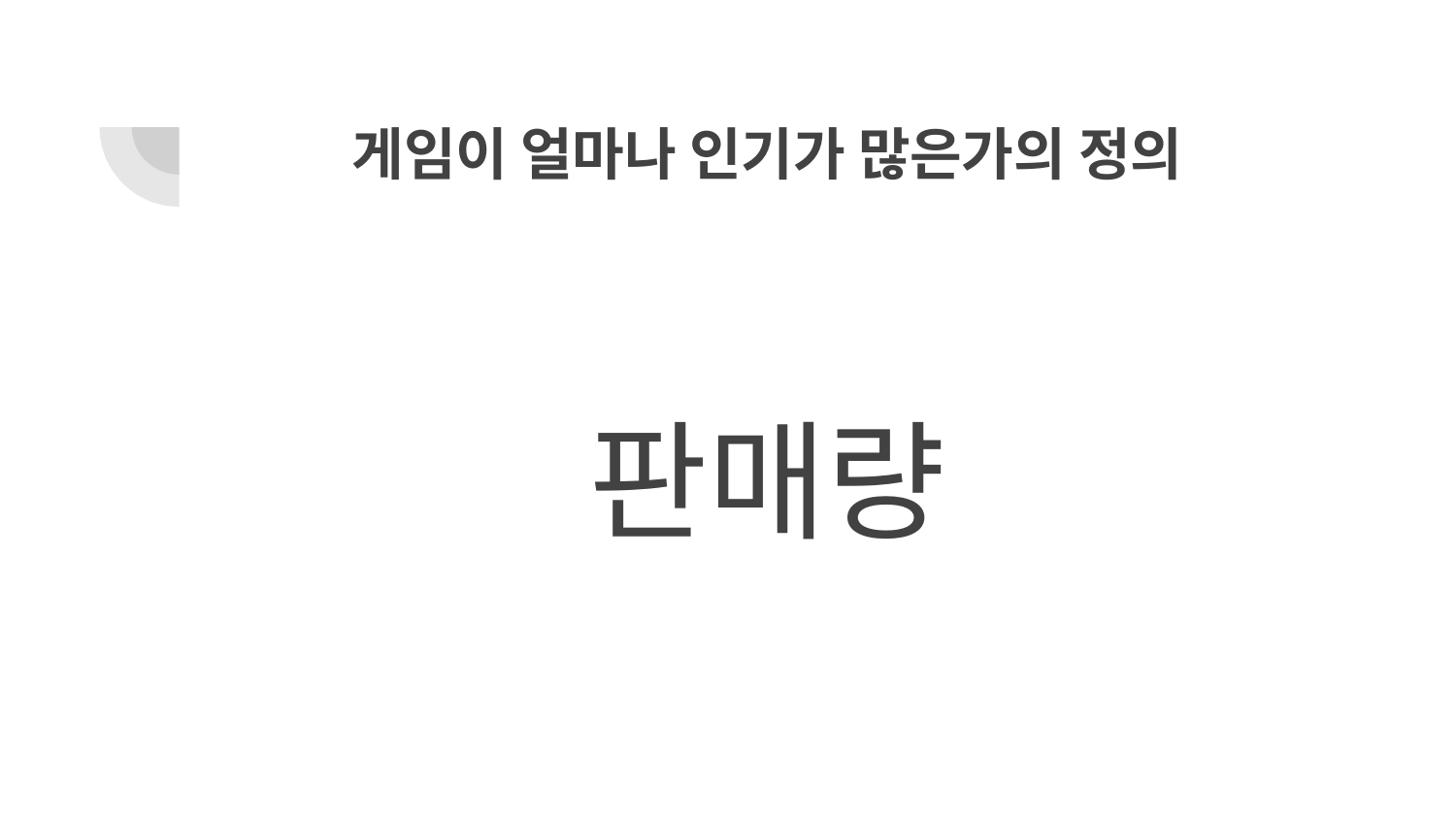

# 게임이 얼마나 인기가 많은가의 정의
판매량